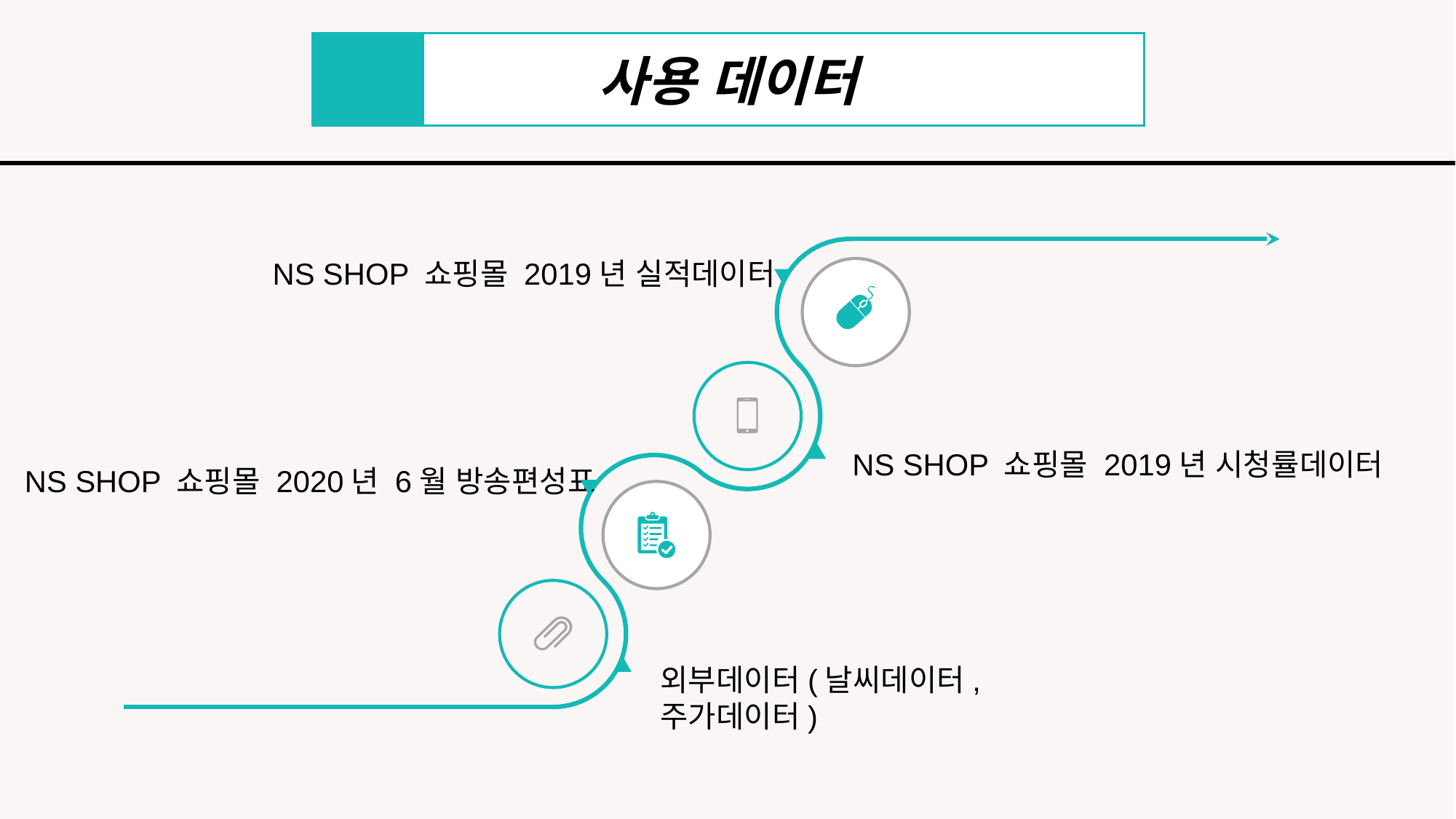

사용 데이터

NS SHOP 쇼핑몰 2019년 실적데이터

NS SHOP 쇼핑몰 2019년 시청률데이터

NS SHOP 쇼핑몰 2020년 6월 방송편성표

외부데이터(날씨데이터, 주가데이터)